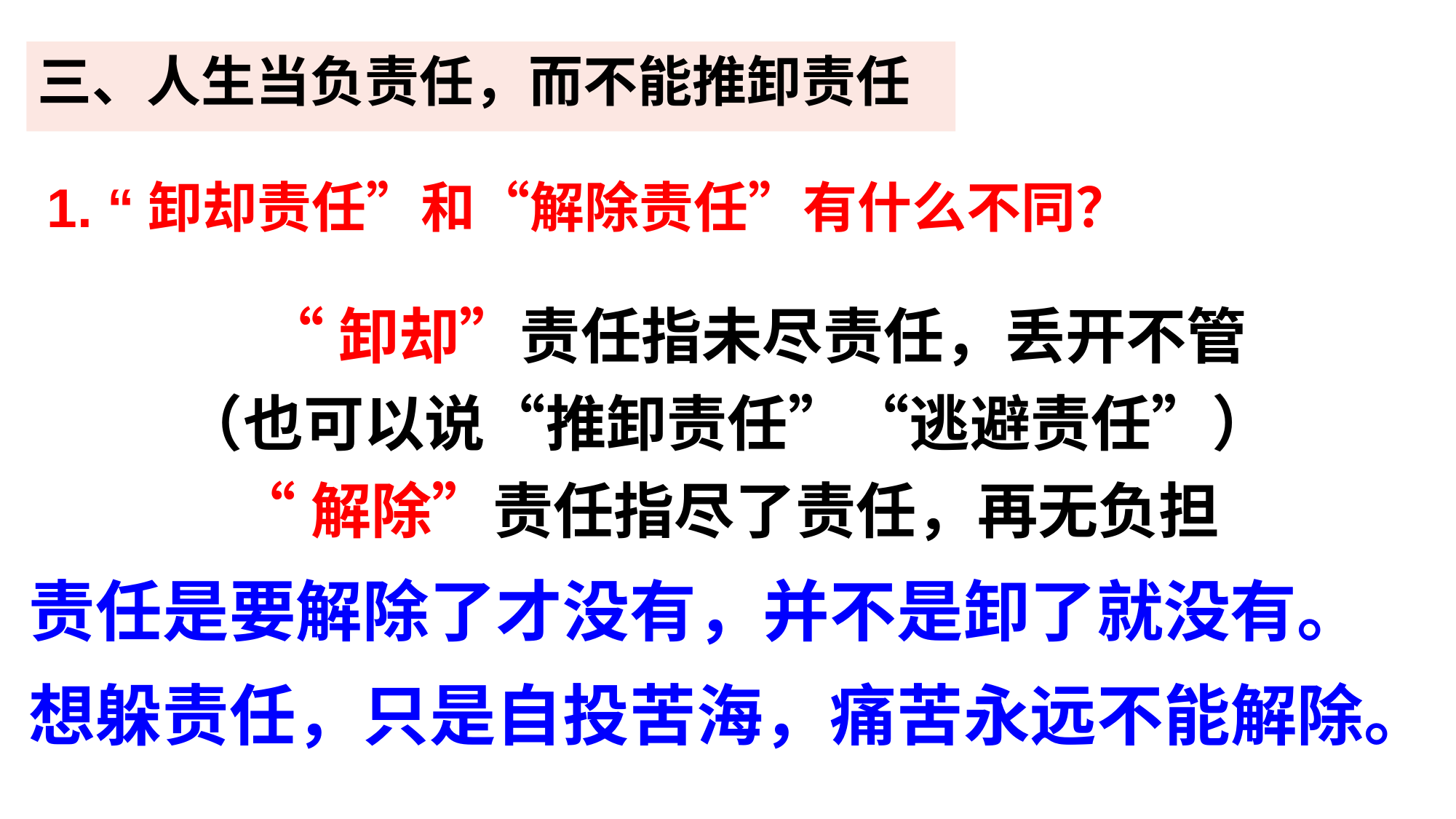

三、人生当负责任，而不能推卸责任
1. “卸却责任”和“解除责任”有什么不同？
    “卸却”责任指未尽责任，丢开不管
（也可以说“推卸责任”“逃避责任”）
“解除”责任指尽了责任，再无负担
责任是要解除了才没有，并不是卸了就没有。想躲责任，只是自投苦海，痛苦永远不能解除。